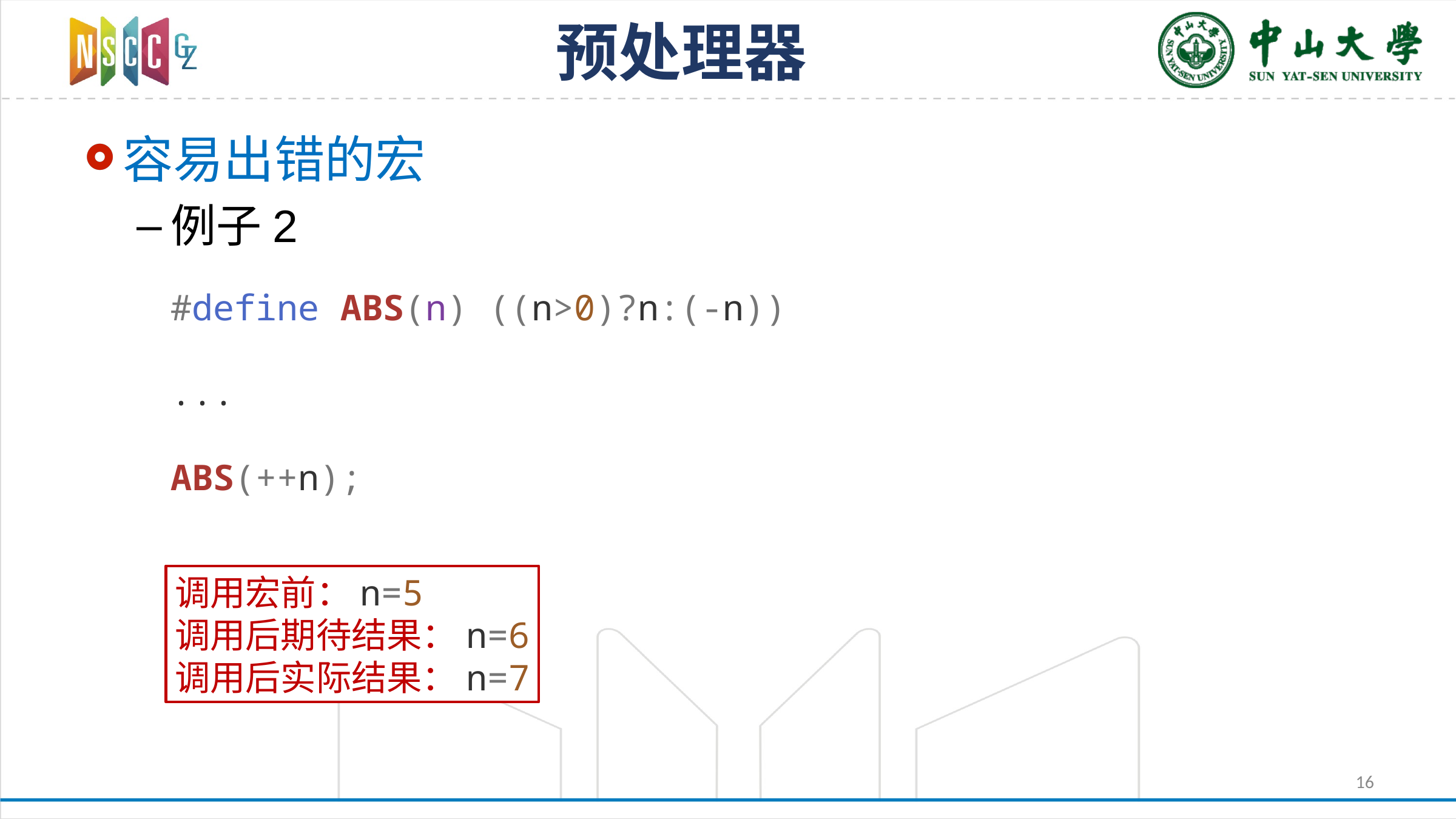

# 预处理器
容易出错的宏
例子2
#define ABS(n) ((n>0)?n:(-n))
...
ABS(++n);
调用宏前：n=5
调用后期待结果：n=6
调用后实际结果：n=7
16